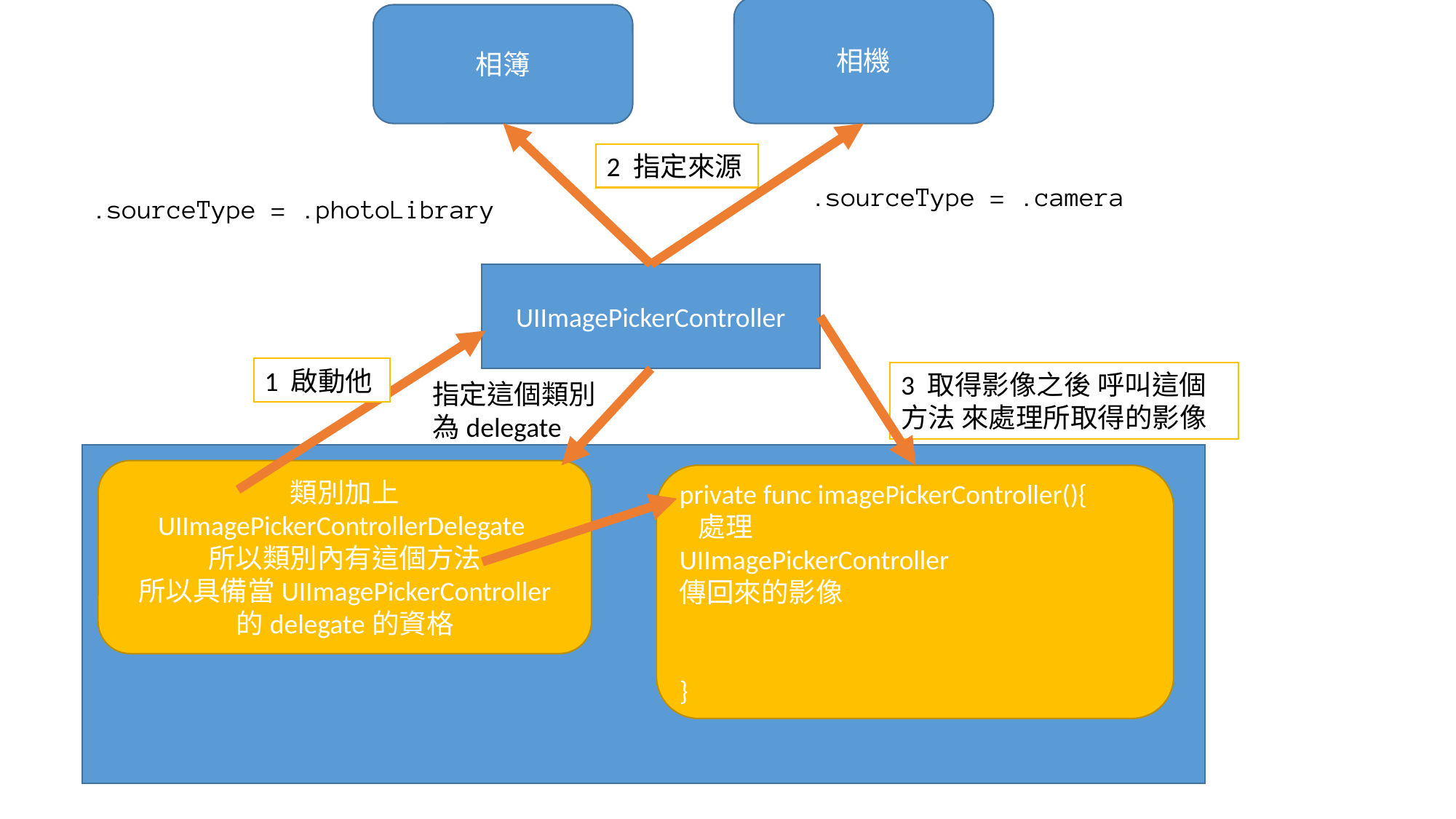

相機
相簿
2 指定來源
.sourceType = .camera
.sourceType = .photoLibrary
UIImagePickerController
1 啟動他
3 取得影像之後 呼叫這個方法 來處理所取得的影像
指定這個類別
為delegate

類別加上 UIImagePickerControllerDelegate
所以類別內有這個方法
所以具備當UIImagePickerController
的delegate的資格
private func imagePickerController(){
  處理
UIImagePickerController
傳回來的影像

}